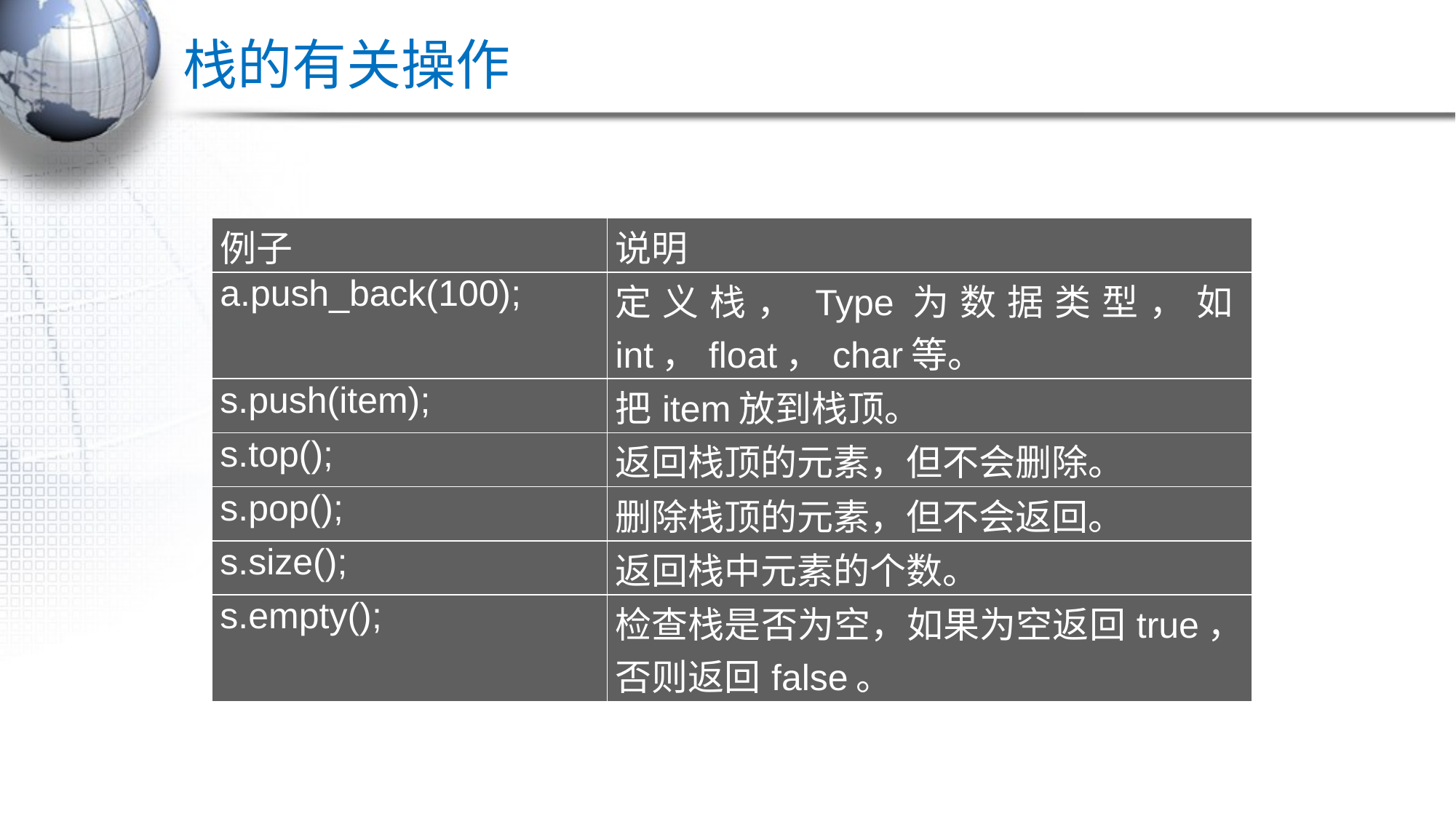

# 栈的有关操作
| 例子 | 说明 |
| --- | --- |
| a.push\_back(100); | 定义栈，Type为数据类型，如int，float，char等。 |
| s.push(item); | 把item放到栈顶。 |
| s.top(); | 返回栈顶的元素，但不会删除。 |
| s.pop(); | 删除栈顶的元素，但不会返回。 |
| s.size(); | 返回栈中元素的个数。 |
| s.empty(); | 检查栈是否为空，如果为空返回true，否则返回false。 |